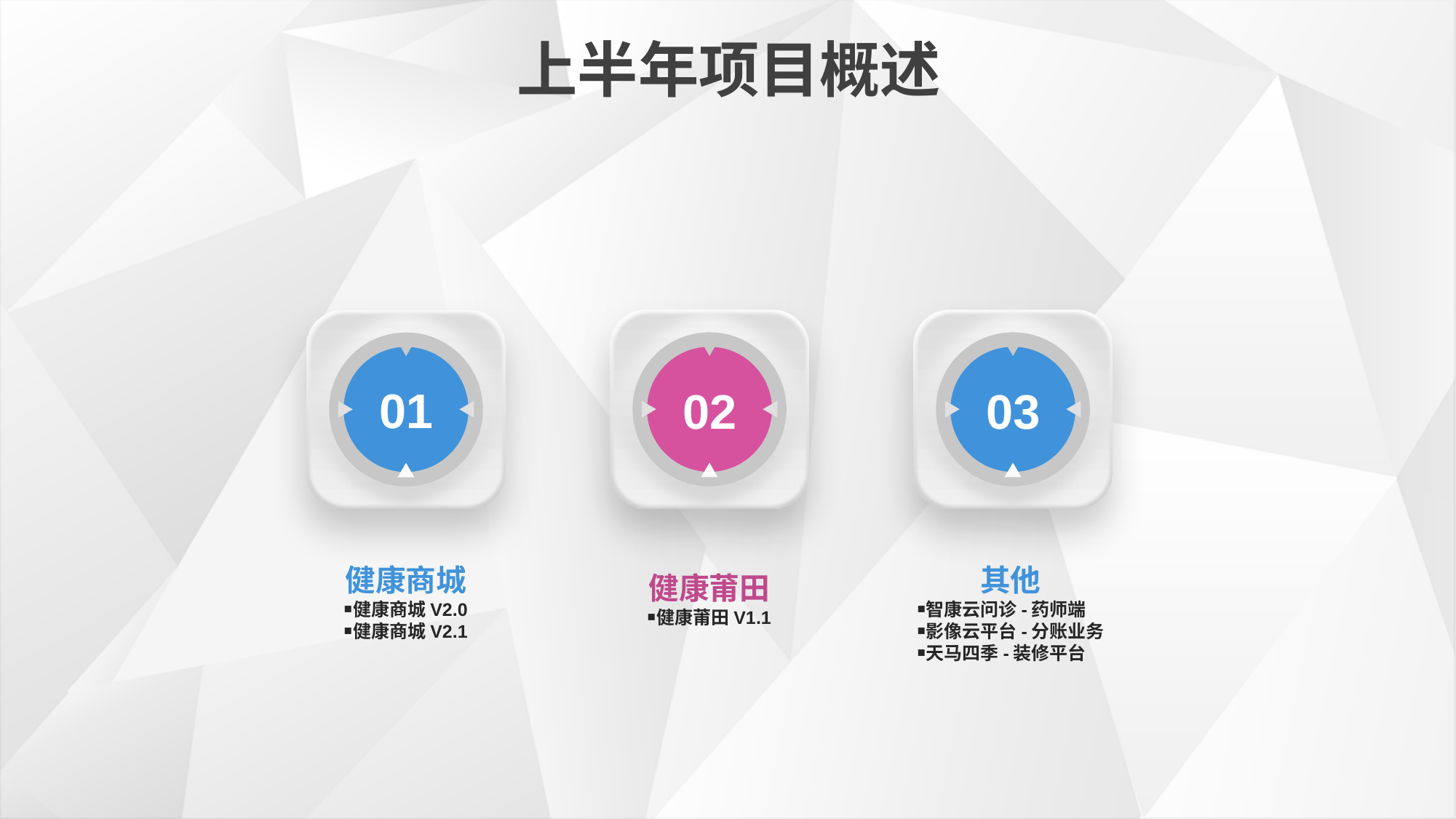

上半年项目概述

02

03

01
健康商城
￭健康商城V2.0
￭健康商城V2.1
其他
￭智康云问诊-药师端
￭影像云平台-分账业务
￭天马四季-装修平台
健康莆田
￭健康莆田V1.1